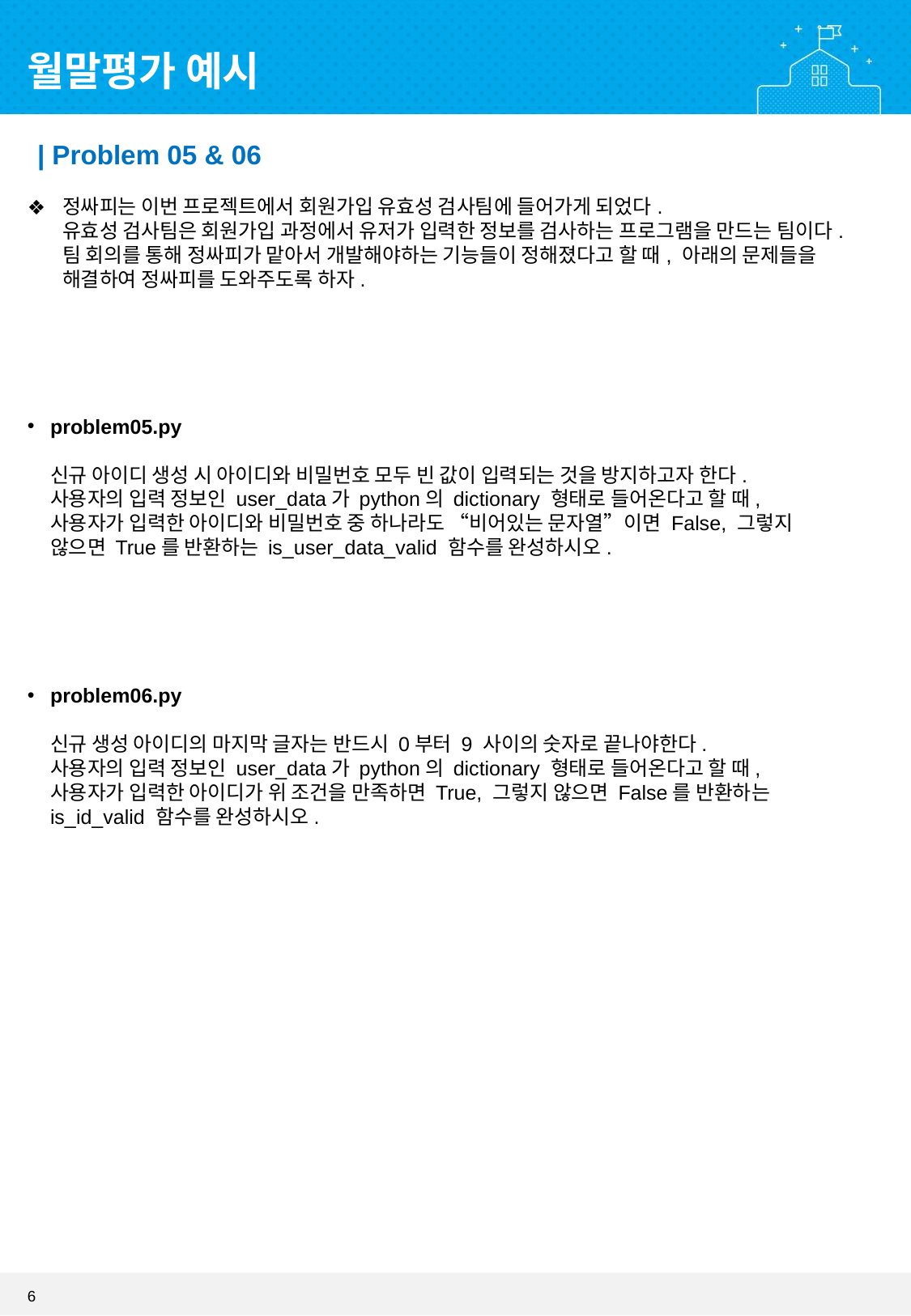

월말평가 예시
| Problem 05 & 06
정싸피는 이번 프로젝트에서 회원가입 유효성 검사팀에 들어가게 되었다.
유효성 검사팀은 회원가입 과정에서 유저가 입력한 정보를 검사하는 프로그램을 만드는 팀이다.
팀 회의를 통해 정싸피가 맡아서 개발해야하는 기능들이 정해졌다고 할 때, 아래의 문제들을 해결하여 정싸피를 도와주도록 하자.
problem05.py
신규 아이디 생성 시 아이디와 비밀번호 모두 빈 값이 입력되는 것을 방지하고자 한다.
사용자의 입력 정보인 user_data가 python의 dictionary 형태로 들어온다고 할 때, 사용자가 입력한 아이디와 비밀번호 중 하나라도 “비어있는 문자열”이면 False, 그렇지 않으면 True를 반환하는 is_user_data_valid 함수를 완성하시오.
problem06.py
신규 생성 아이디의 마지막 글자는 반드시 0부터 9 사이의 숫자로 끝나야한다.
사용자의 입력 정보인 user_data가 python의 dictionary 형태로 들어온다고 할 때,
사용자가 입력한 아이디가 위 조건을 만족하면 True, 그렇지 않으면 False를 반환하는 is_id_valid 함수를 완성하시오.